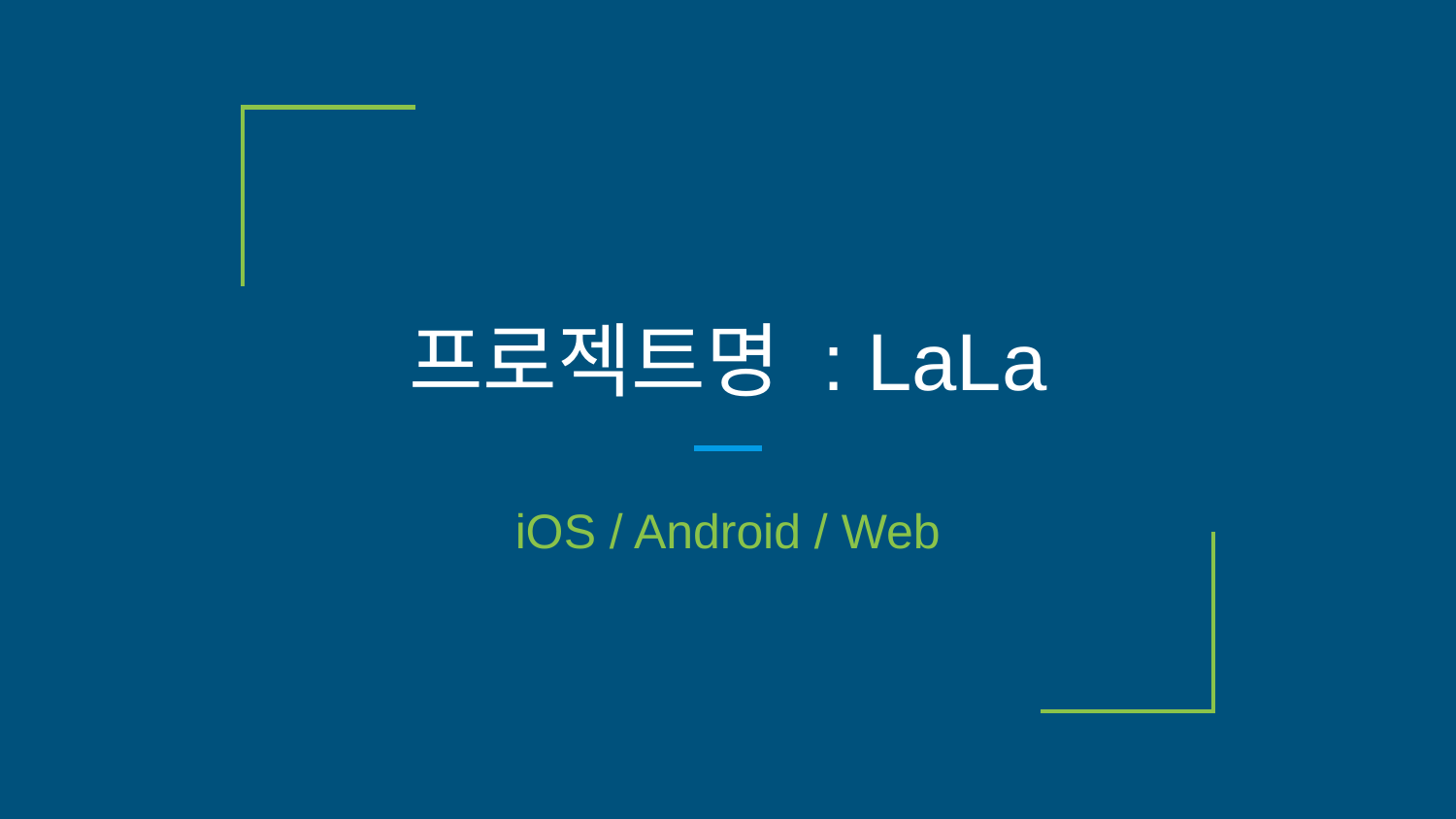

# 프로젝트명 : LaLa
iOS / Android / Web